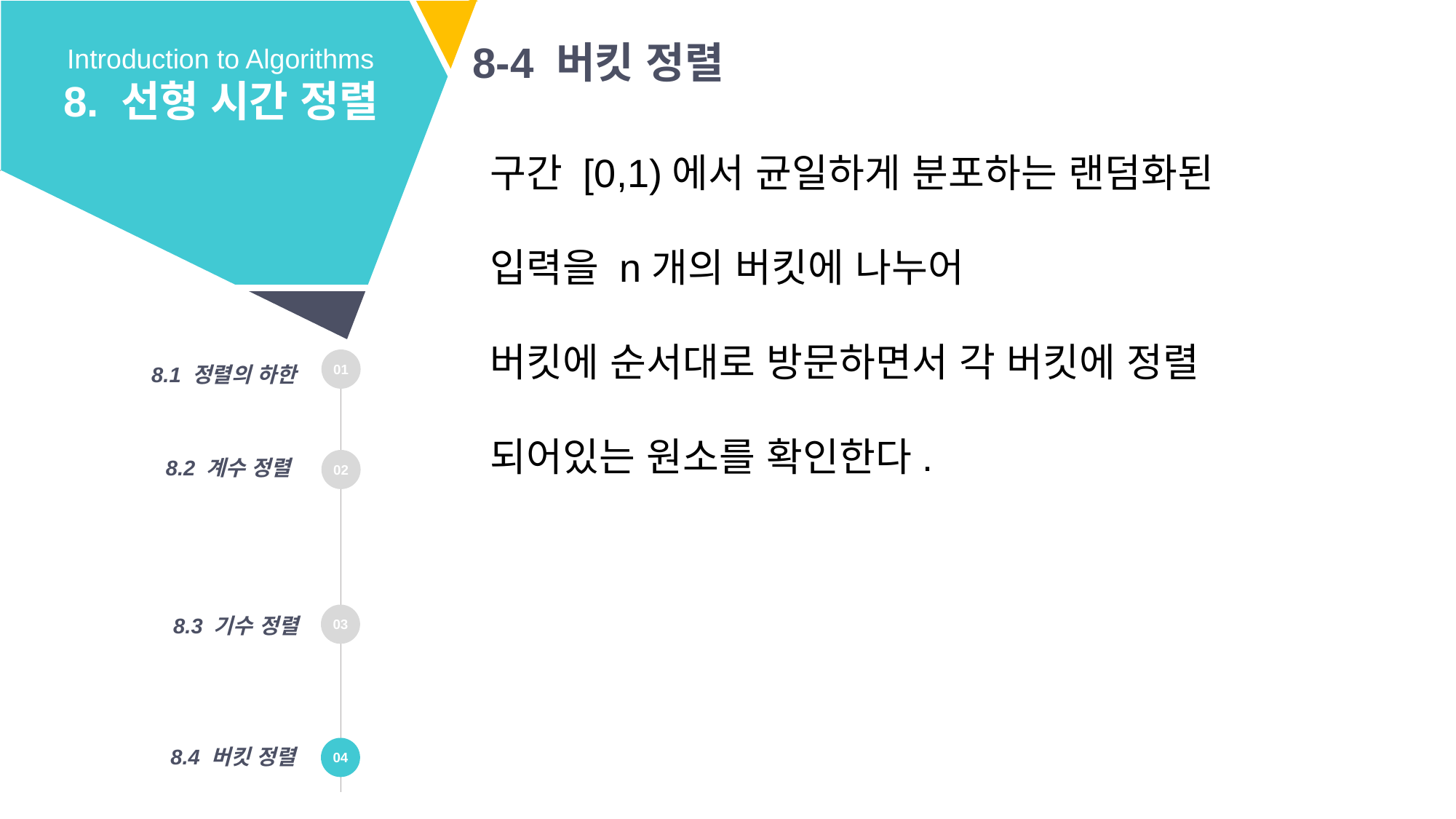

8-4 버킷 정렬
Introduction to Algorithms
8. 선형 시간 정렬
구간 [0,1)에서 균일하게 분포하는 랜덤화된

입력을 n개의 버킷에 나누어

버킷에 순서대로 방문하면서 각 버킷에 정렬

되어있는 원소를 확인한다.
01
8.1 정렬의 하한
8.2 계수 정렬
02
03
8.3 기수 정렬
8.4 버킷 정렬
04